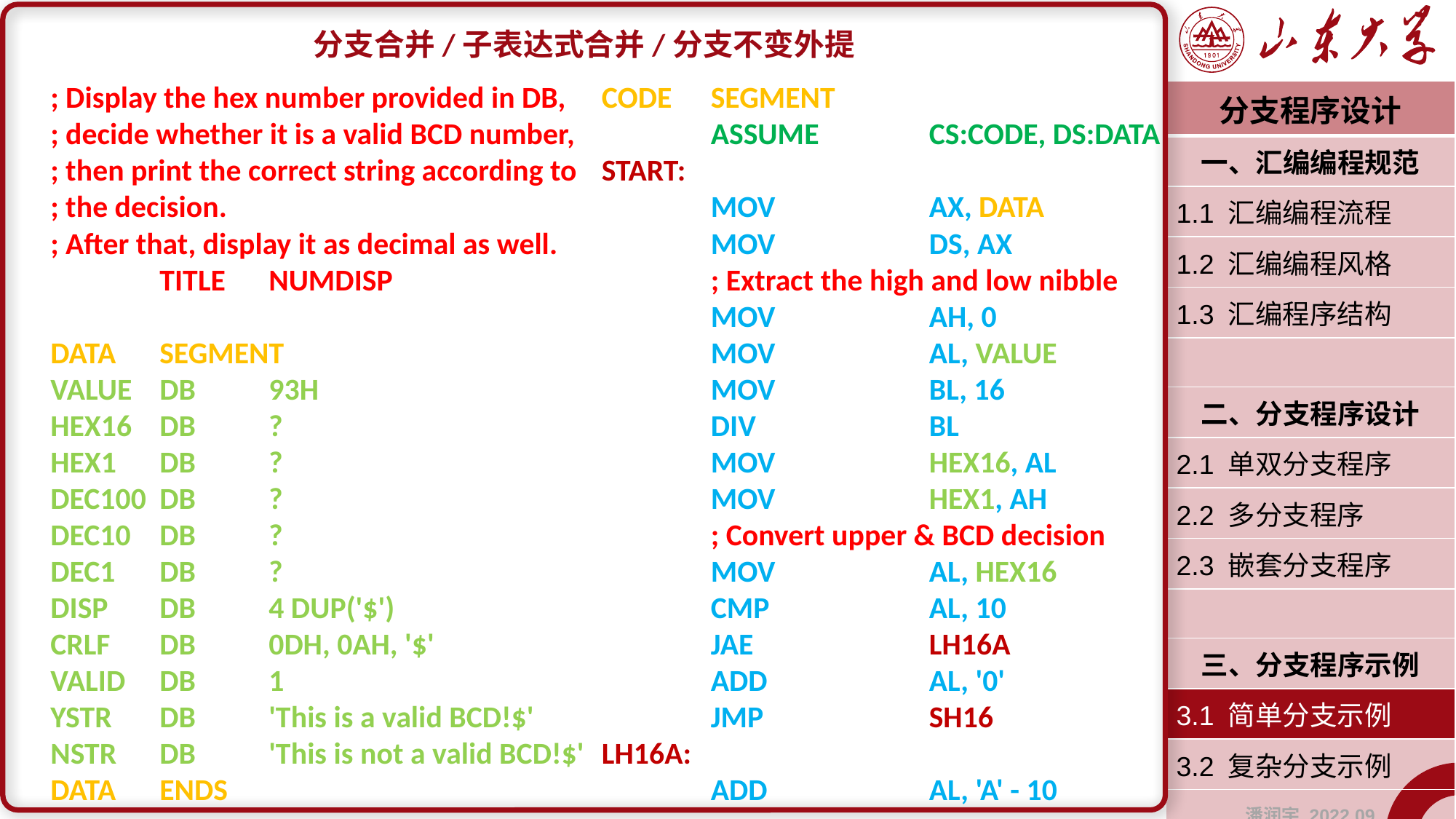

分支合并/子表达式合并/分支不变外提
; Display the hex number provided in DB,
; decide whether it is a valid BCD number,
; then print the correct string according to
; the decision.
; After that, display it as decimal as well.
	TITLE	NUMDISP

DATA	SEGMENT
VALUE	DB	93H
HEX16	DB	?
HEX1	DB	?
DEC100	DB	?
DEC10	DB	?
DEC1	DB	?
DISP	DB	4 DUP('$')
CRLF	DB	0DH, 0AH, '$'
VALID	DB	1
YSTR	DB	'This is a valid BCD!$'
NSTR	DB	'This is not a valid BCD!$'
DATA	ENDS
CODE	SEGMENT
	ASSUME		CS:CODE, DS:DATA
START:
	MOV		AX, DATA
	MOV		DS, AX
	; Extract the high and low nibble
	MOV		AH, 0
	MOV		AL, VALUE
	MOV		BL, 16
	DIV		BL
	MOV		HEX16, AL
	MOV		HEX1, AH
	; Convert upper & BCD decision
	MOV		AL, HEX16
	CMP		AL, 10
	JAE		LH16A
	ADD		AL, '0'
	JMP		SH16
LH16A:
	ADD		AL, 'A' - 10
| 分支程序设计 |
| --- |
| 一、汇编编程规范 |
| 1.1 汇编编程流程 |
| 1.2 汇编编程风格 |
| 1.3 汇编程序结构 |
|  |
| 二、分支程序设计 |
| 2.1 单双分支程序 |
| 2.2 多分支程序 |
| 2.3 嵌套分支程序 |
|  |
| 三、分支程序示例 |
| 3.1 简单分支示例 |
| 3.2 复杂分支示例 |
| 潘润宇 2022.09 |